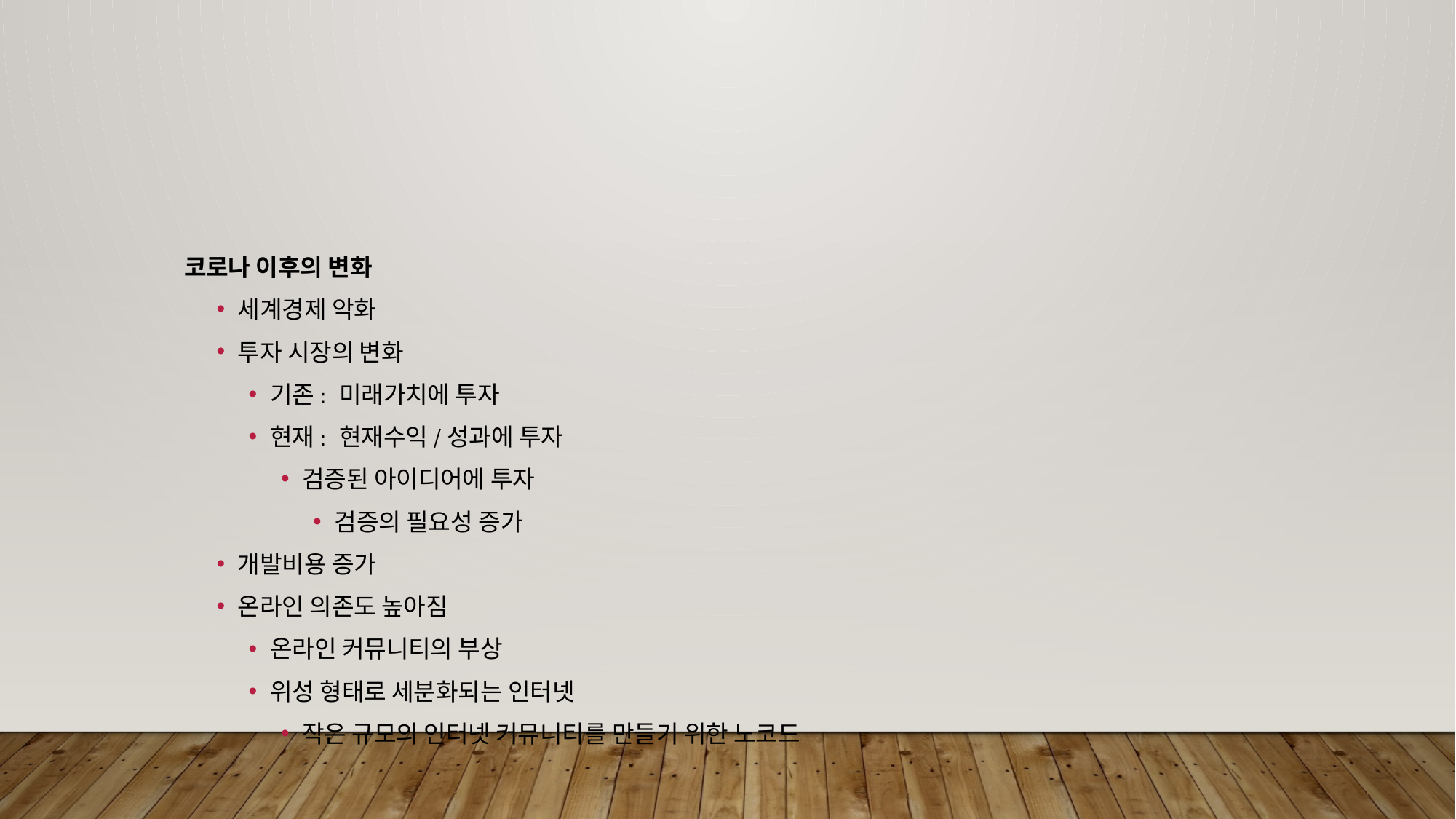

코로나 이후의 변화
세계경제 악화
투자 시장의 변화
기존: 미래가치에 투자
현재: 현재수익/성과에 투자
검증된 아이디어에 투자
검증의 필요성 증가
개발비용 증가
온라인 의존도 높아짐
온라인 커뮤니티의 부상
위성 형태로 세분화되는 인터넷
작은 규모의 인터넷 커뮤니티를 만들기 위한 노코드